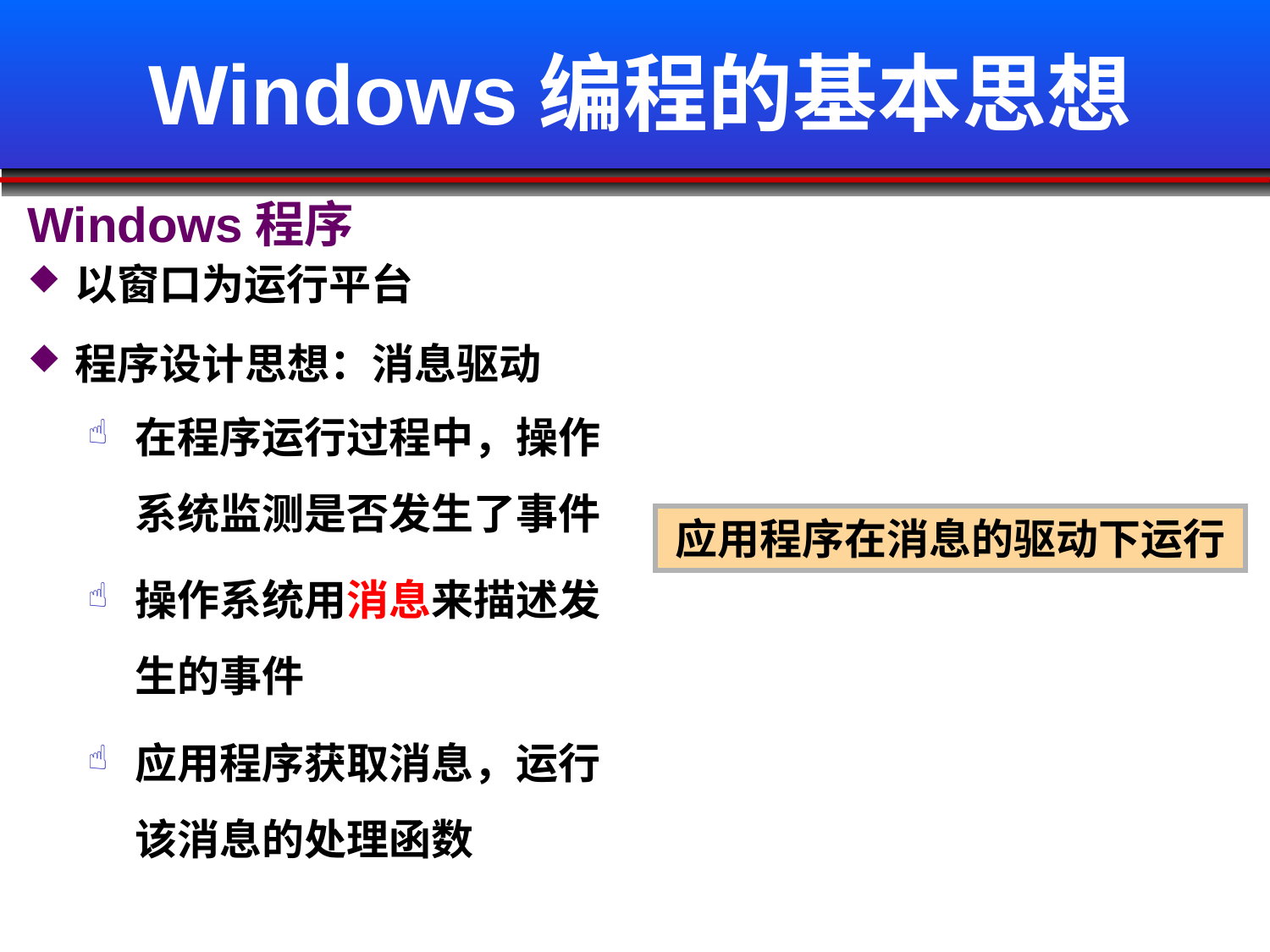

Windows编程的基本思想
Windows程序
以窗口为运行平台
程序设计思想：消息驱动
在程序运行过程中，操作系统监测是否发生了事件
操作系统用消息来描述发生的事件
应用程序获取消息，运行该消息的处理函数

应用程序在消息的驱动下运行